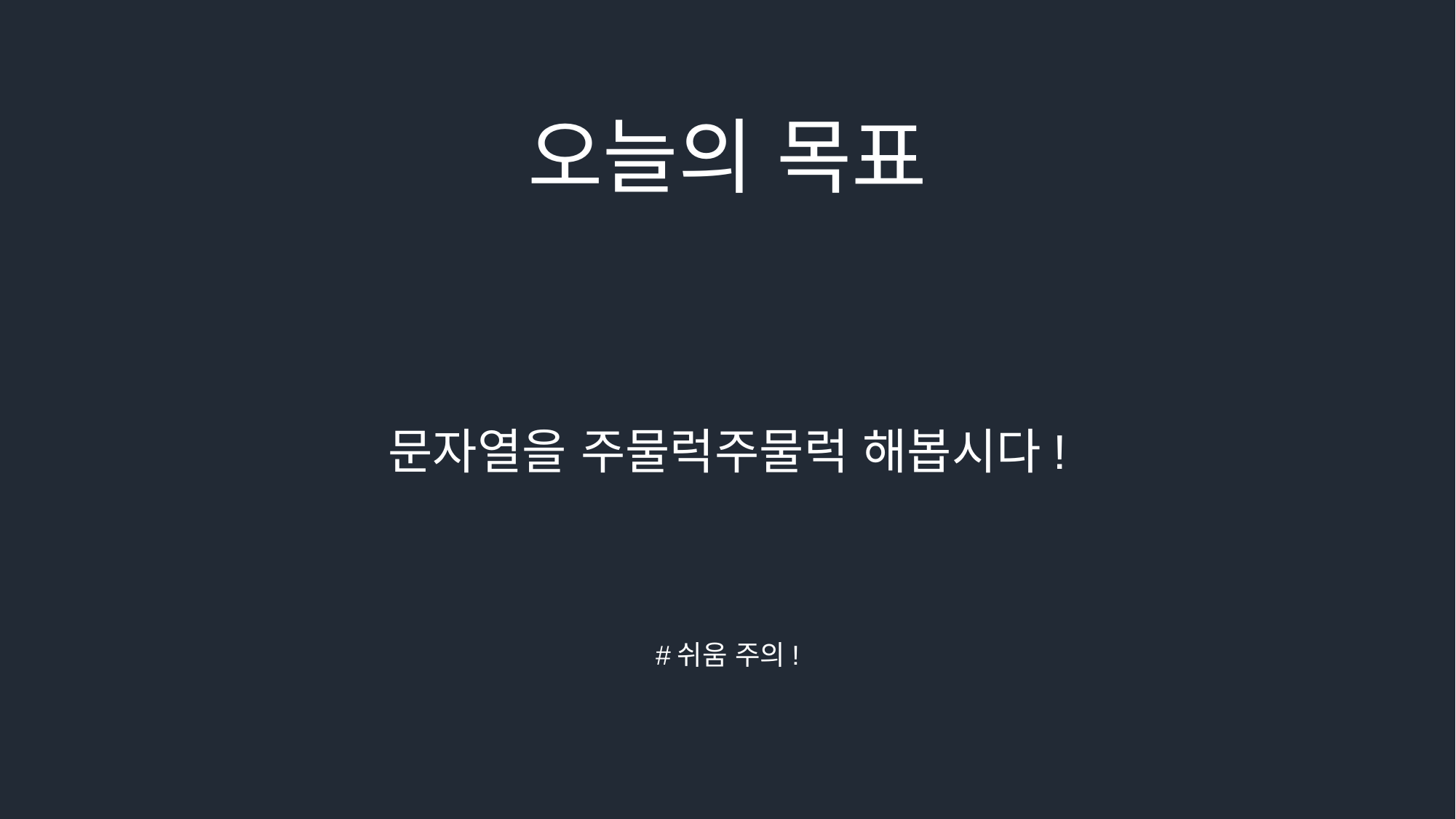

오늘의 목표
문자열을 주물럭주물럭 해봅시다!
#쉬움 주의!